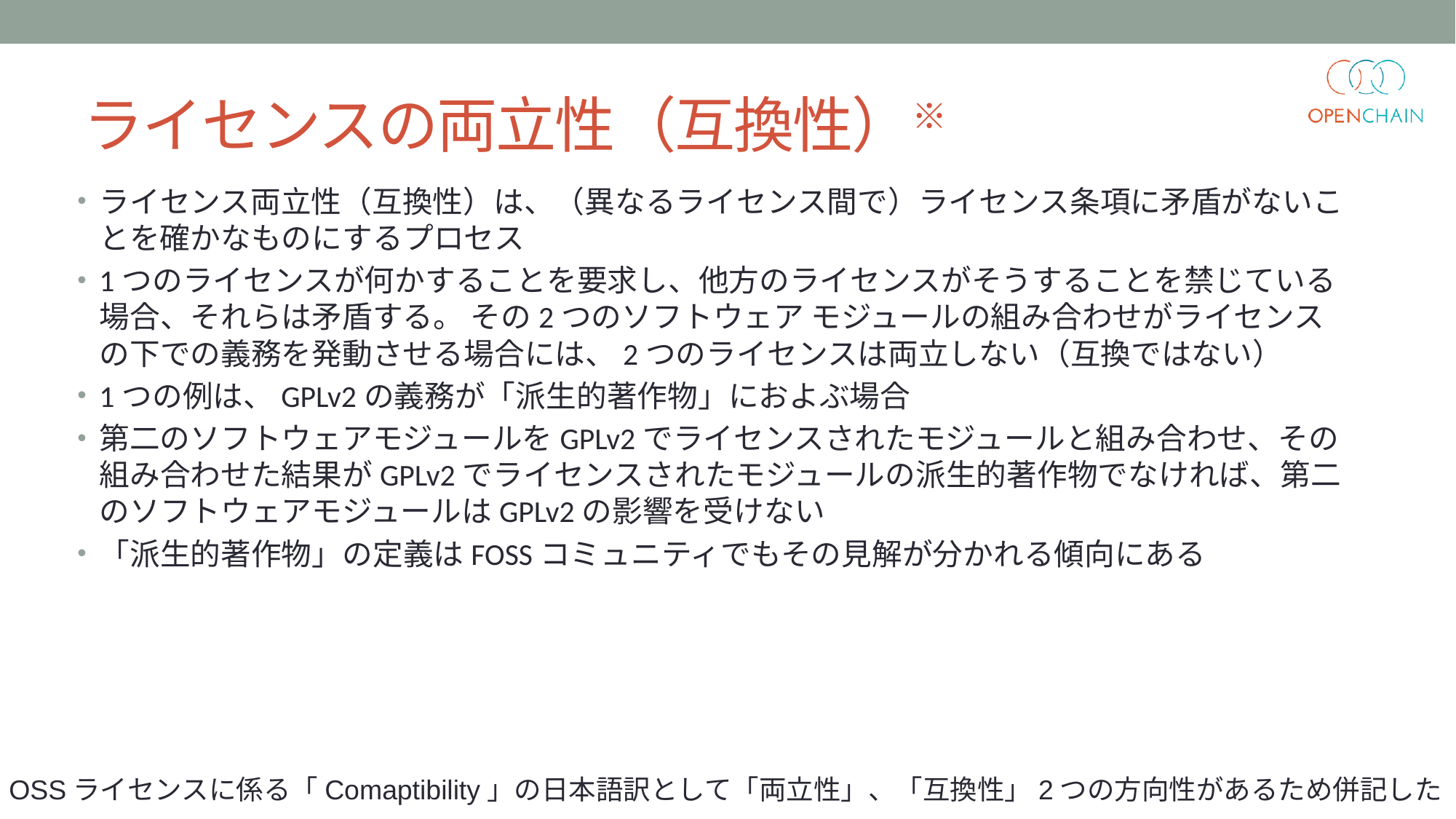

# ライセンスの両立性（互換性）※
ライセンス両立性（互換性）は、（異なるライセンス間で）ライセンス条項に矛盾がないことを確かなものにするプロセス
1つのライセンスが何かすることを要求し、他方のライセンスがそうすることを禁じている場合、それらは矛盾する。 その2つのソフトウェア モジュールの組み合わせがライセンスの下での義務を発動させる場合には、2つのライセンスは両立しない（互換ではない）
1つの例は、GPLv2の義務が「派生的著作物」におよぶ場合
第二のソフトウェアモジュールをGPLv2でライセンスされたモジュールと組み合わせ、その組み合わせた結果がGPLv2でライセンスされたモジュールの派生的著作物でなければ、第二のソフトウェアモジュールはGPLv2の影響を受けない
「派生的著作物」の定義はFOSSコミュニティでもその見解が分かれる傾向にある
※ＦOSSライセンスに係る「Comaptibility」の日本語訳として「両立性」、「互換性」2つの方向性があるため併記した